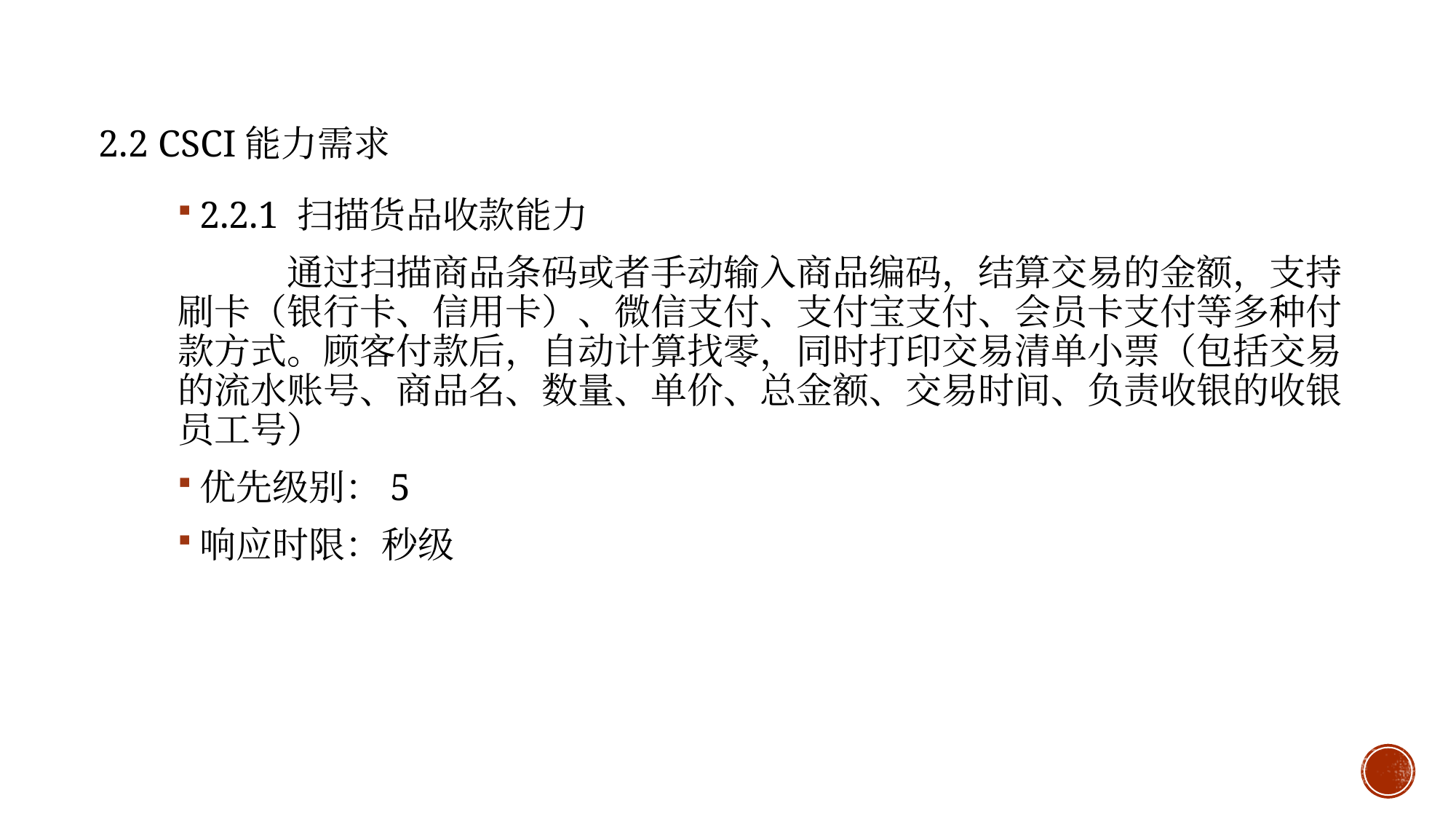

# 2.2 CSCI能力需求
2.2.1 扫描货品收款能力
	通过扫描商品条码或者手动输入商品编码，结算交易的金额，支持刷卡（银行卡、信用卡）、微信支付、支付宝支付、会员卡支付等多种付款方式。顾客付款后，自动计算找零，同时打印交易清单小票（包括交易的流水账号、商品名、数量、单价、总金额、交易时间、负责收银的收银员工号）
优先级别：5
响应时限：秒级